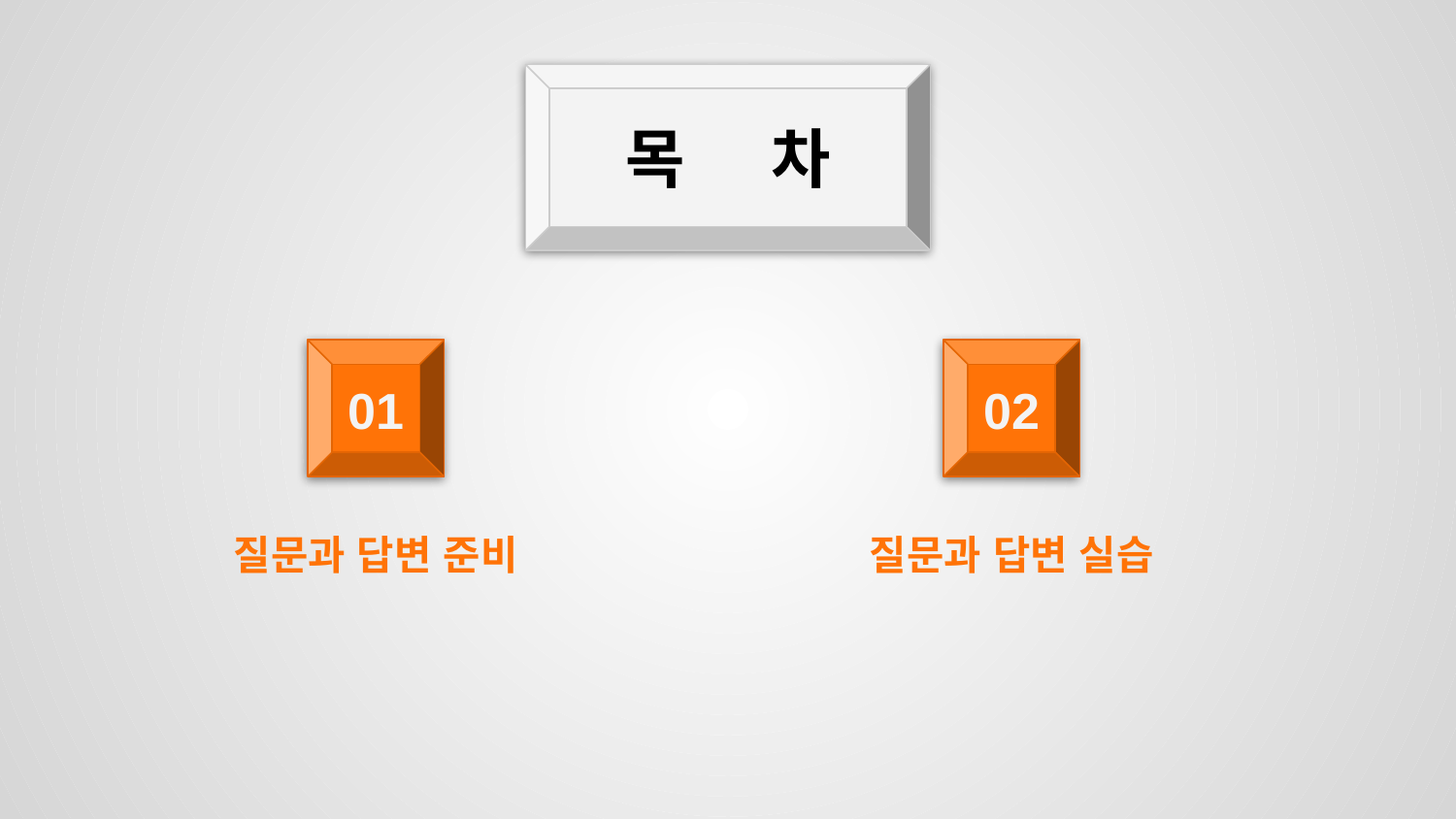

목 	차

01
02
질문과 답변 준비
질문과 답변 실습